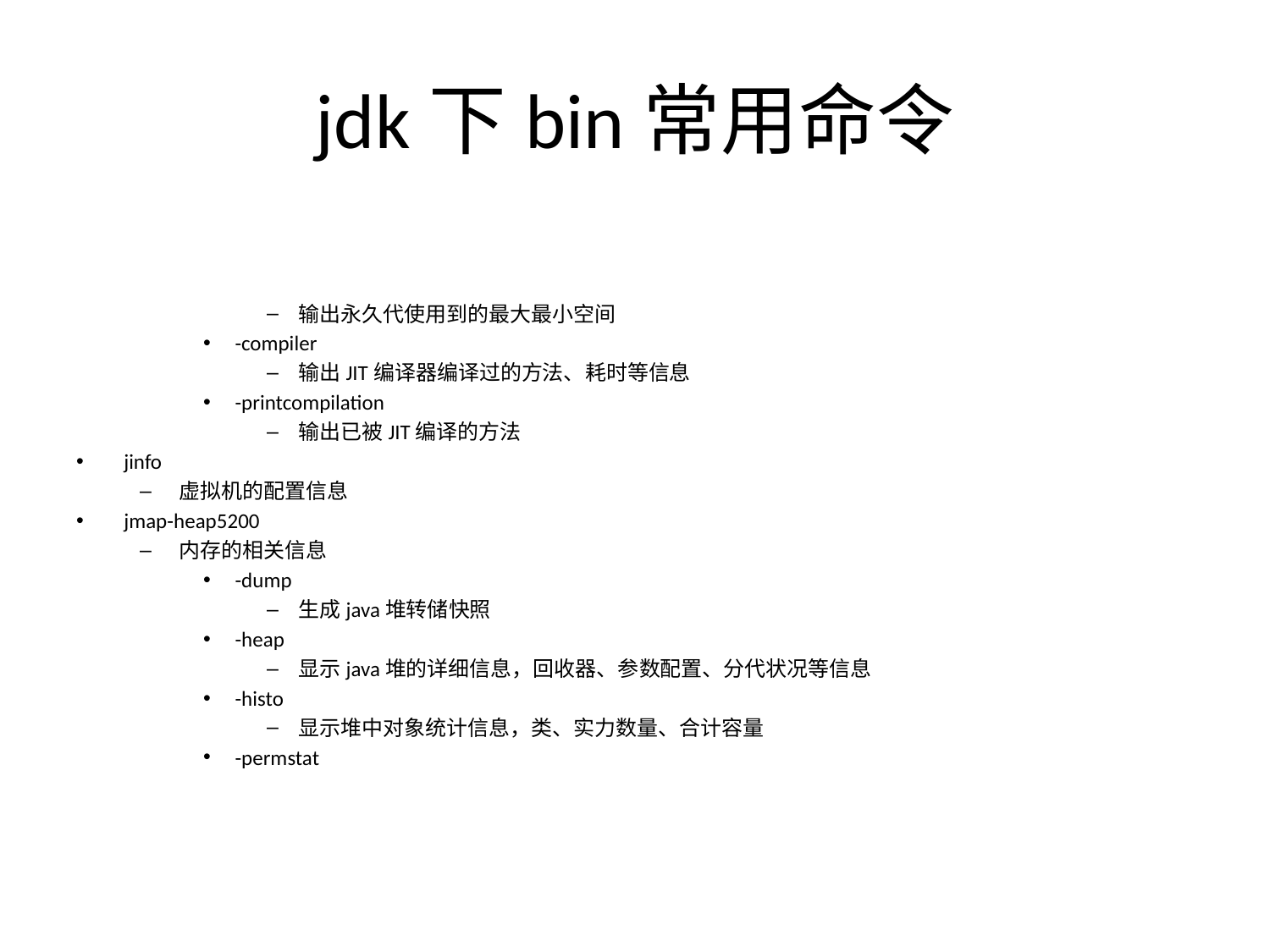

# jdk下bin常用命令

输出永久代使用到的最大最小空间
-compiler
输出JIT编译器编译过的方法、耗时等信息
-printcompilation
输出已被JIT编译的方法
jinfo
虚拟机的配置信息
jmap-heap5200
内存的相关信息
-dump
生成java堆转储快照
-heap
显示java堆的详细信息，回收器、参数配置、分代状况等信息
-histo
显示堆中对象统计信息，类、实力数量、合计容量
-permstat